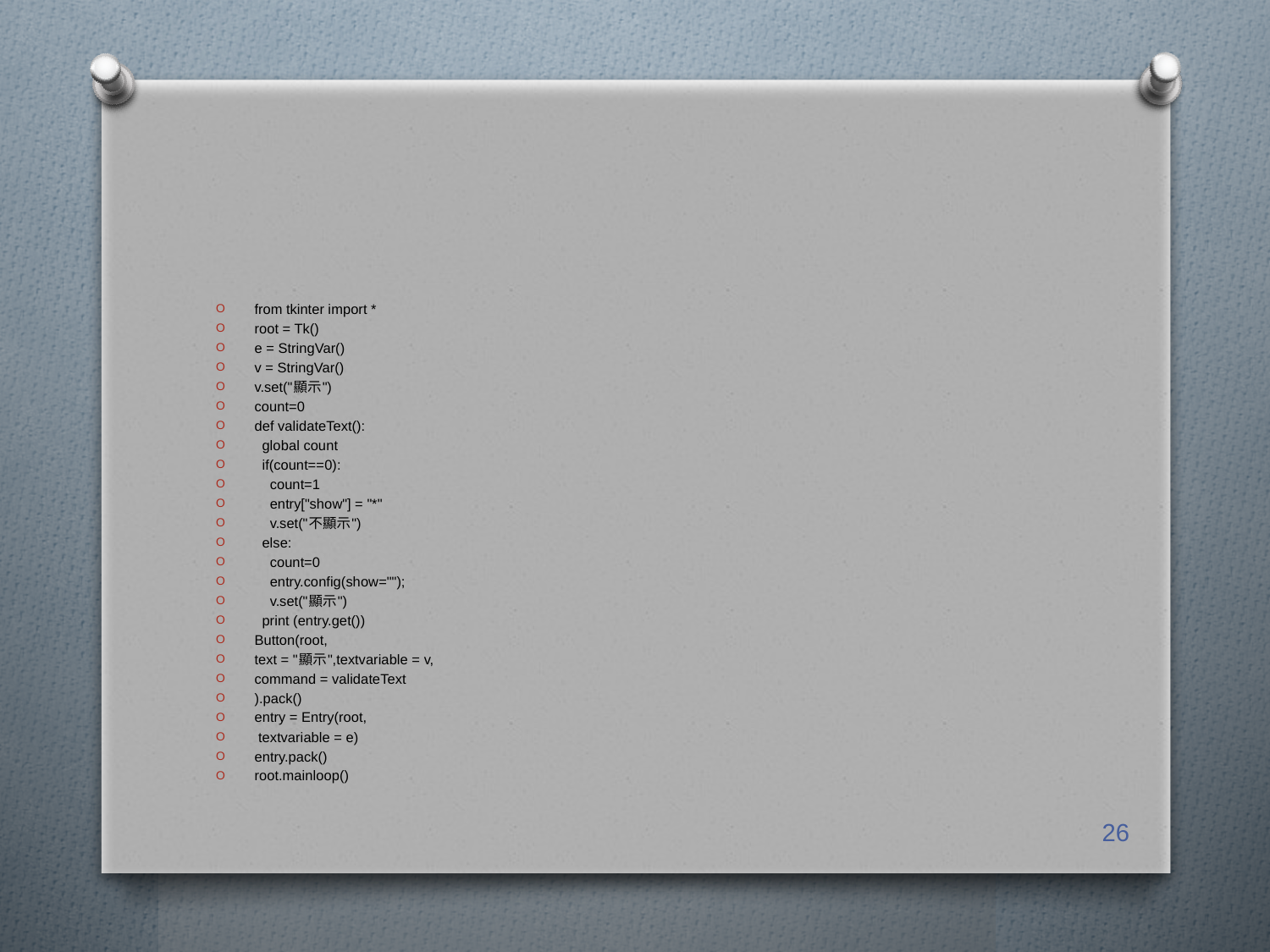

#
from tkinter import *
root = Tk()
e = StringVar()
v = StringVar()
v.set("顯示")
count=0
def validateText():
  global count
  if(count==0):
    count=1
    entry["show"] = "*"
    v.set("不顯示")
  else:
    count=0
    entry.config(show="");
    v.set("顯示")
  print (entry.get())
Button(root,
text = "顯示",textvariable = v,
command = validateText
).pack()
entry = Entry(root,
 textvariable = e)
entry.pack()
root.mainloop()

26